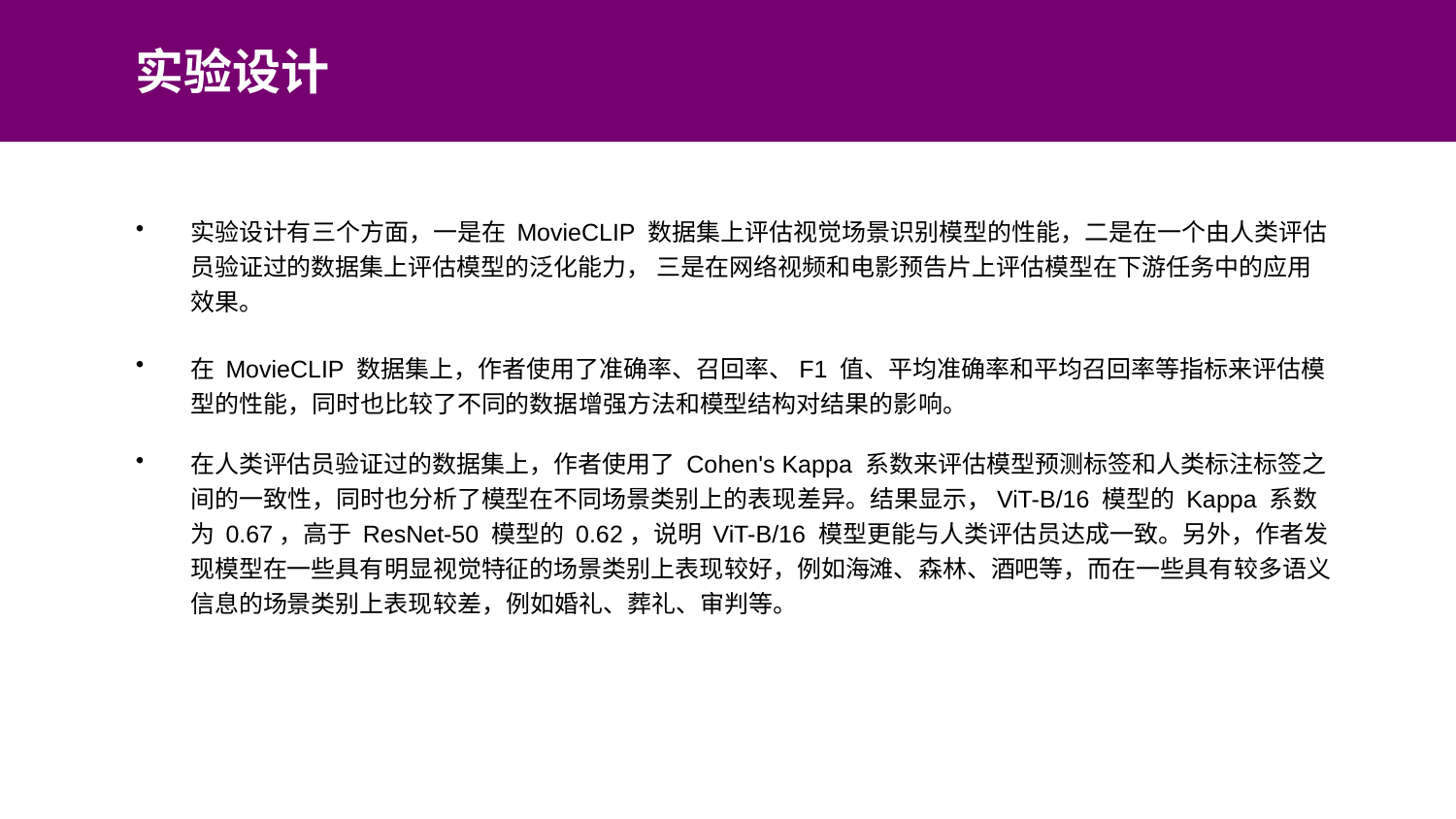

实验设计
实验设计有三个方面，一是在 MovieCLIP 数据集上评估视觉场景识别模型的性能，二是在一个由人类评估员验证过的数据集上评估模型的泛化能力， 三是在网络视频和电影预告片上评估模型在下游任务中的应用效果。
在 MovieCLIP 数据集上，作者使用了准确率、召回率、F1 值、平均准确率和平均召回率等指标来评估模型的性能，同时也比较了不同的数据增强方法和模型结构对结果的影响。
在人类评估员验证过的数据集上，作者使用了 Cohen's Kappa 系数来评估模型预测标签和人类标注标签之间的一致性，同时也分析了模型在不同场景类别上的表现差异。结果显示，ViT-B/16 模型的 Kappa 系数为 0.67，高于 ResNet-50 模型的 0.62，说明 ViT-B/16 模型更能与人类评估员达成一致。另外，作者发现模型在一些具有明显视觉特征的场景类别上表现较好，例如海滩、森林、酒吧等，而在一些具有较多语义信息的场景类别上表现较差，例如婚礼、葬礼、审判等。